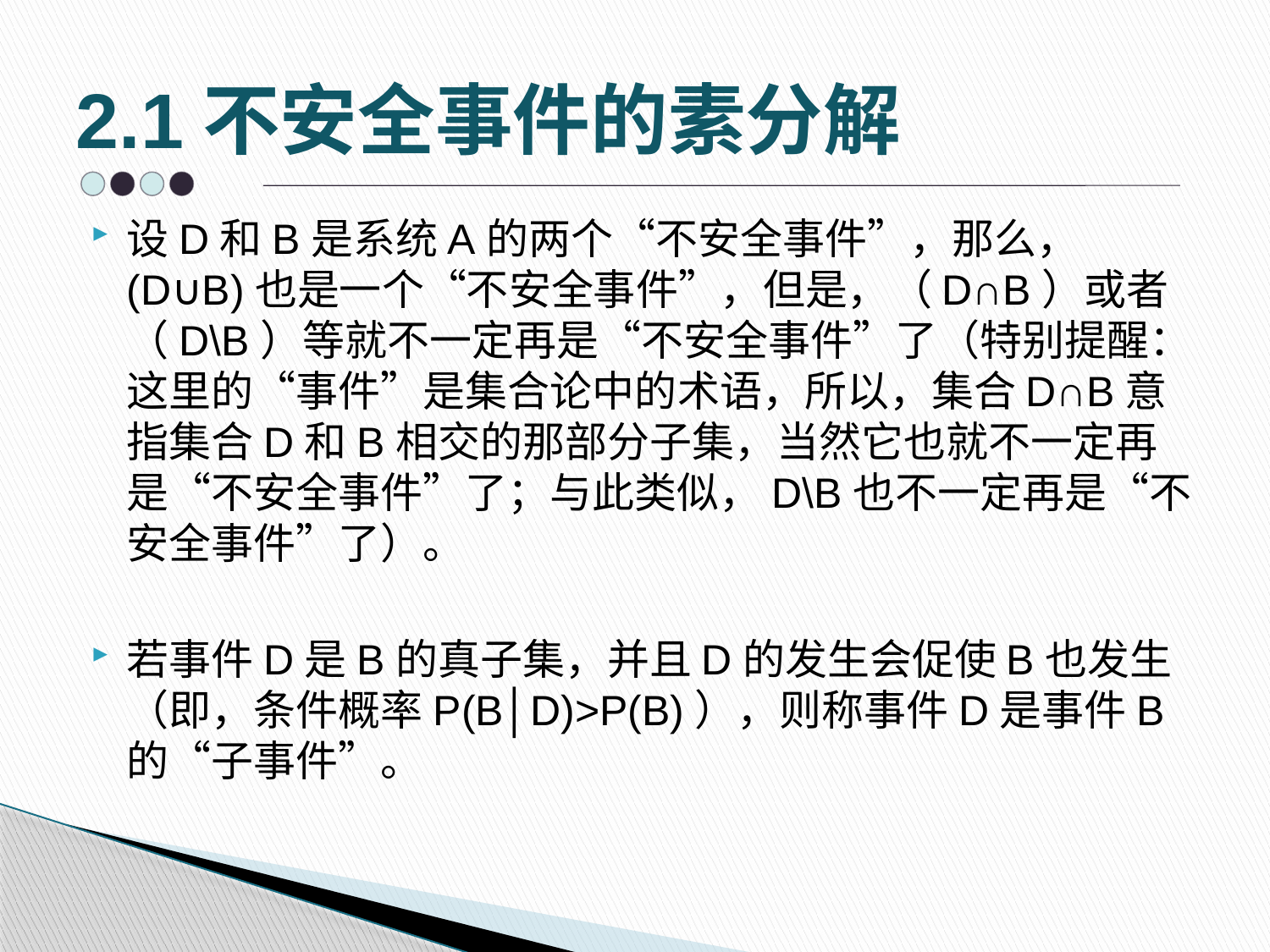

# 2.1不安全事件的素分解

设D和B是系统A的两个“不安全事件”，那么，(D∪B)也是一个“不安全事件”，但是，（D∩B）或者（D\B）等就不一定再是“不安全事件”了（特别提醒：这里的“事件”是集合论中的术语，所以，集合D∩B意指集合D和B相交的那部分子集，当然它也就不一定再是“不安全事件”了；与此类似，D\B也不一定再是“不安全事件”了）。

若事件D是B的真子集，并且D的发生会促使B也发生（即，条件概率P(B│D)>P(B)），则称事件D是事件B的“子事件”。